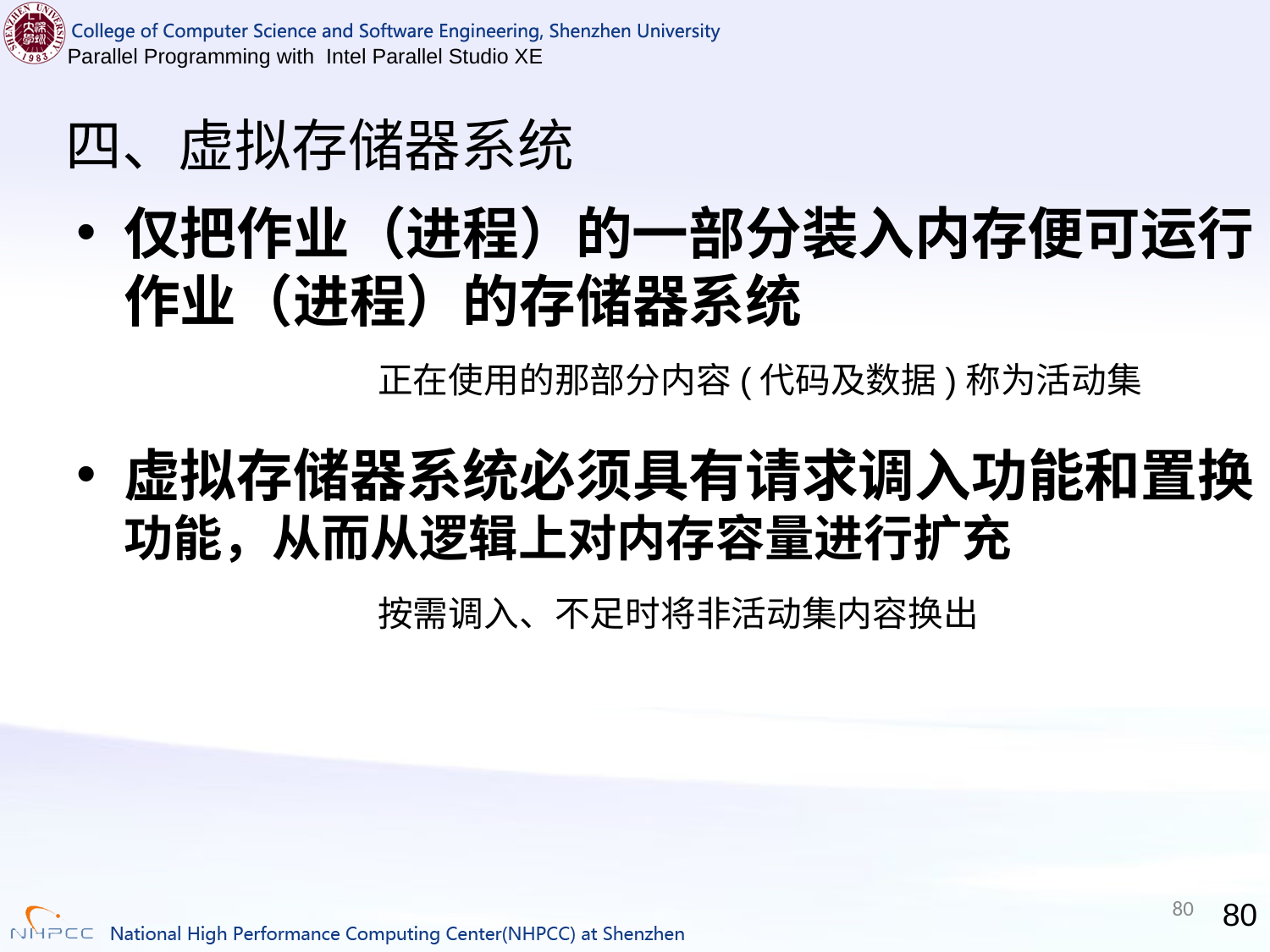

# 四、虚拟存储器系统
仅把作业（进程）的一部分装入内存便可运行作业（进程）的存储器系统
			正在使用的那部分内容(代码及数据)称为活动集
虚拟存储器系统必须具有请求调入功能和置换功能，从而从逻辑上对内存容量进行扩充
			按需调入、不足时将非活动集内容换出

80
80